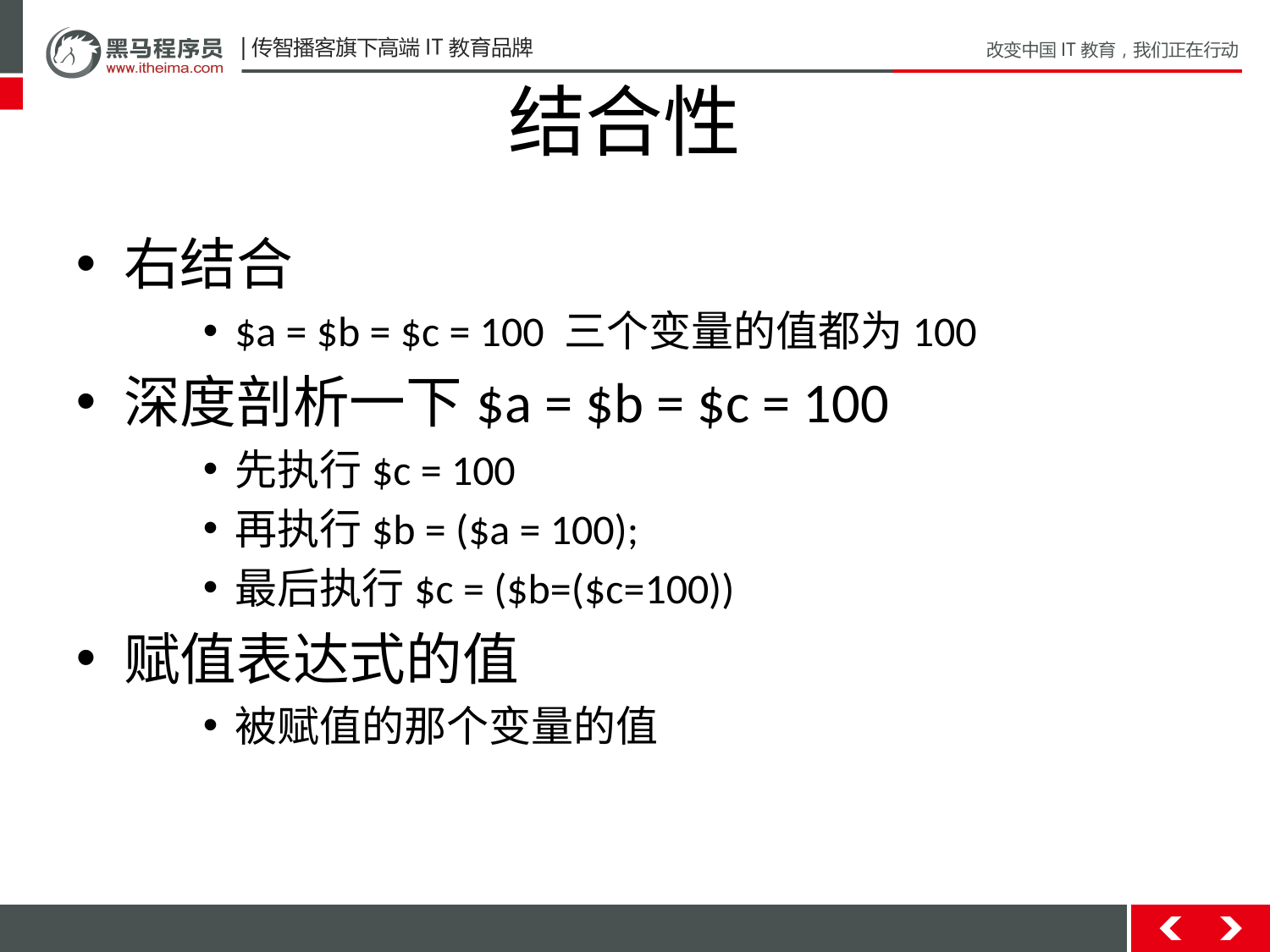

# 结合性
右结合
$a = $b = $c = 100 三个变量的值都为100
深度剖析一下$a = $b = $c = 100
先执行$c = 100
再执行$b = ($a = 100);
最后执行$c = ($b=($c=100))
赋值表达式的值
被赋值的那个变量的值